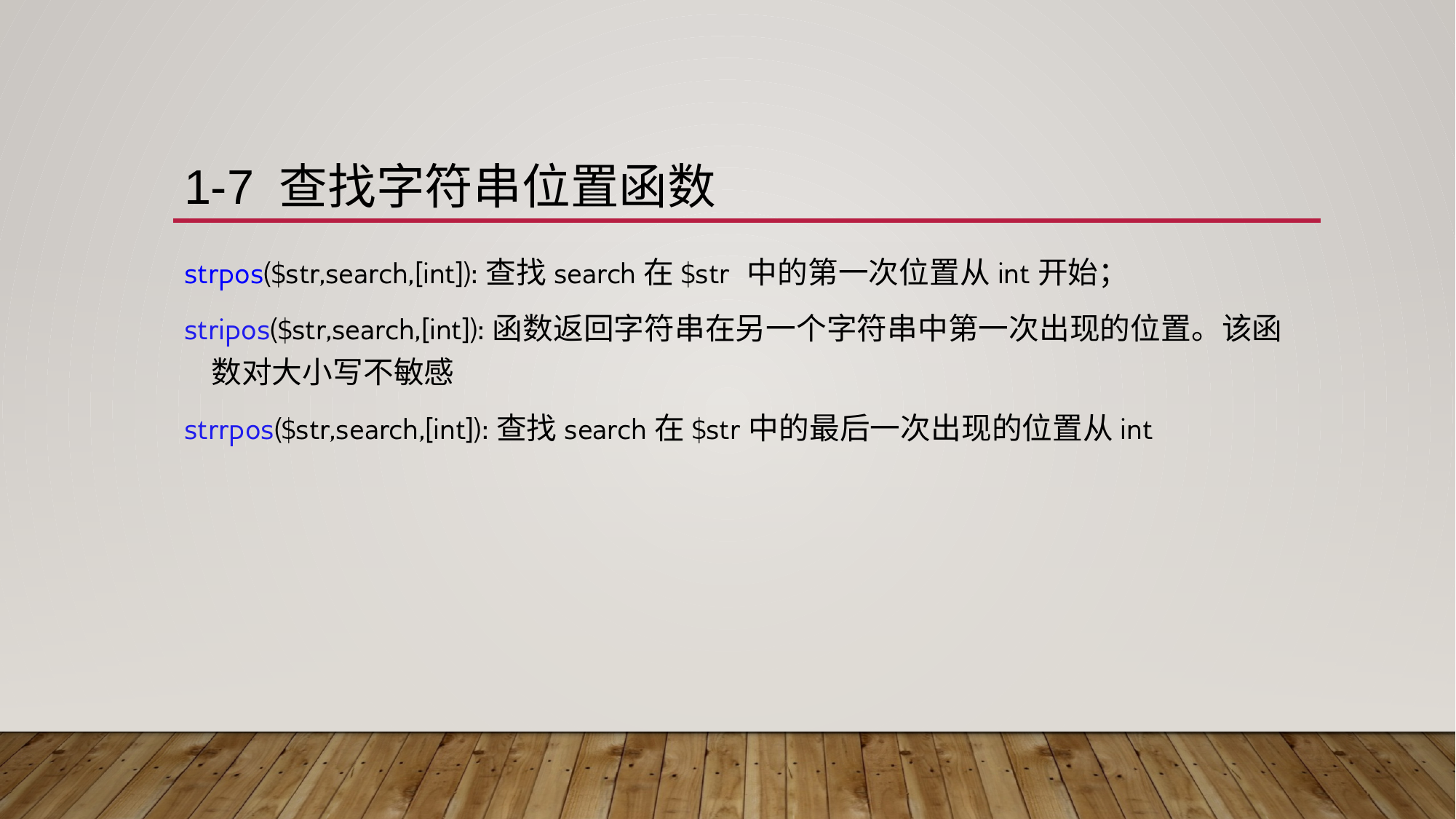

# 1-7 查找字符串位置函数
strpos($str,search,[int]):查找search在$str 中的第一次位置从int开始；
stripos($str,search,[int]):函数返回字符串在另一个字符串中第一次出现的位置。该函数对大小写不敏感
strrpos($str,search,[int]):查找search在$str中的最后一次出现的位置从int